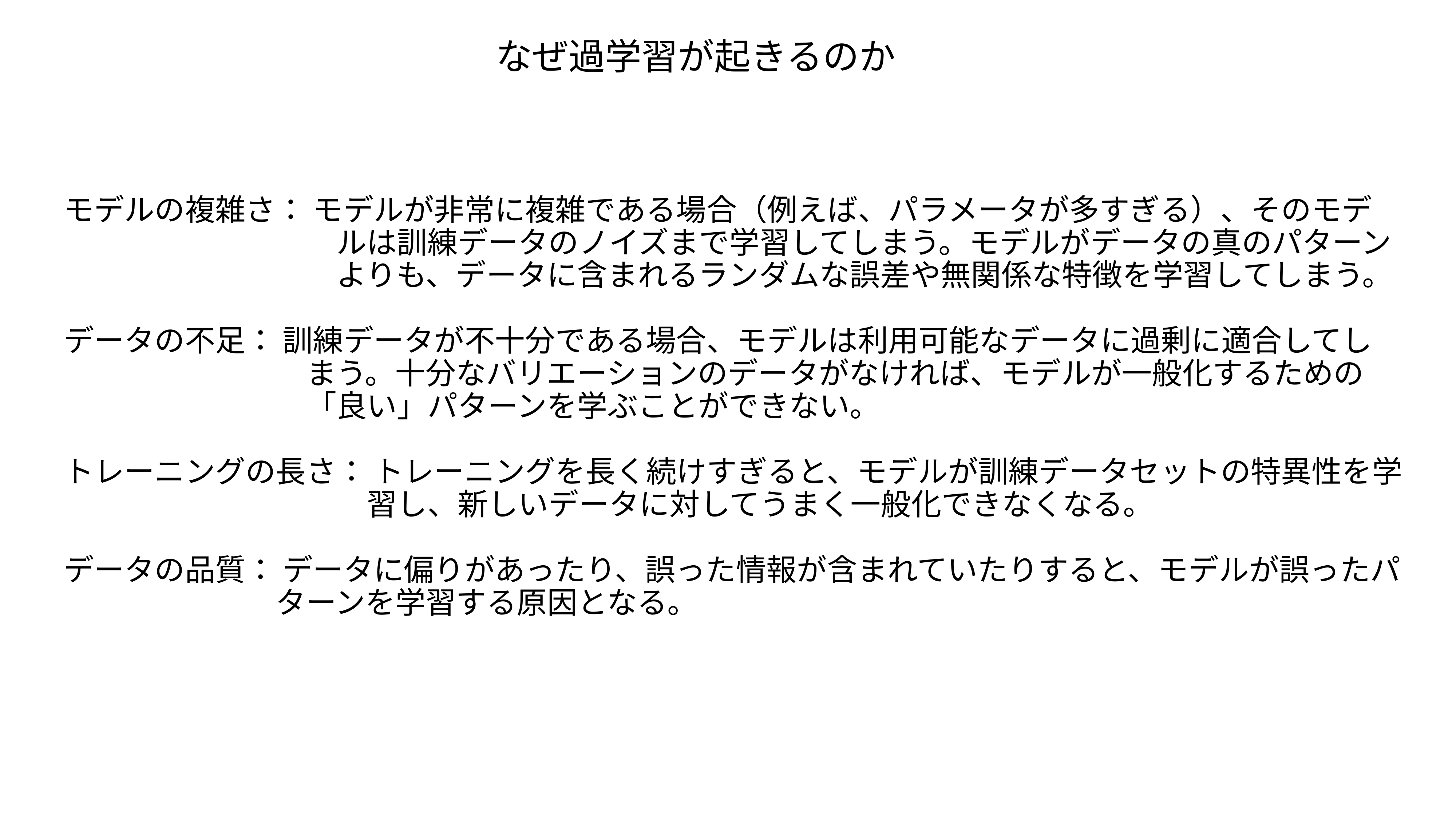

なぜ過学習が起きるのか
モデルの複雑さ： モデルが非常に複雑である場合（例えば、パラメータが多すぎる）、そのモデ
　　　　　　　　　ルは訓練データのノイズまで学習してしまう。モデルがデータの真のパターン
　　　　　　　　　よりも、データに含まれるランダムな誤差や無関係な特徴を学習してしまう。

データの不足： 訓練データが不十分である場合、モデルは利用可能なデータに過剰に適合してし
　　　　　　　　まう。十分なバリエーションのデータがなければ、モデルが一般化するための
　　　　　　　　「良い」パターンを学ぶことができない。

トレーニングの長さ： トレーニングを長く続けすぎると、モデルが訓練データセットの特異性を学
　　　　　　　　　　習し、新しいデータに対してうまく一般化できなくなる。

データの品質： データに偏りがあったり、誤った情報が含まれていたりすると、モデルが誤ったパ
　　　　　　　ターンを学習する原因となる。